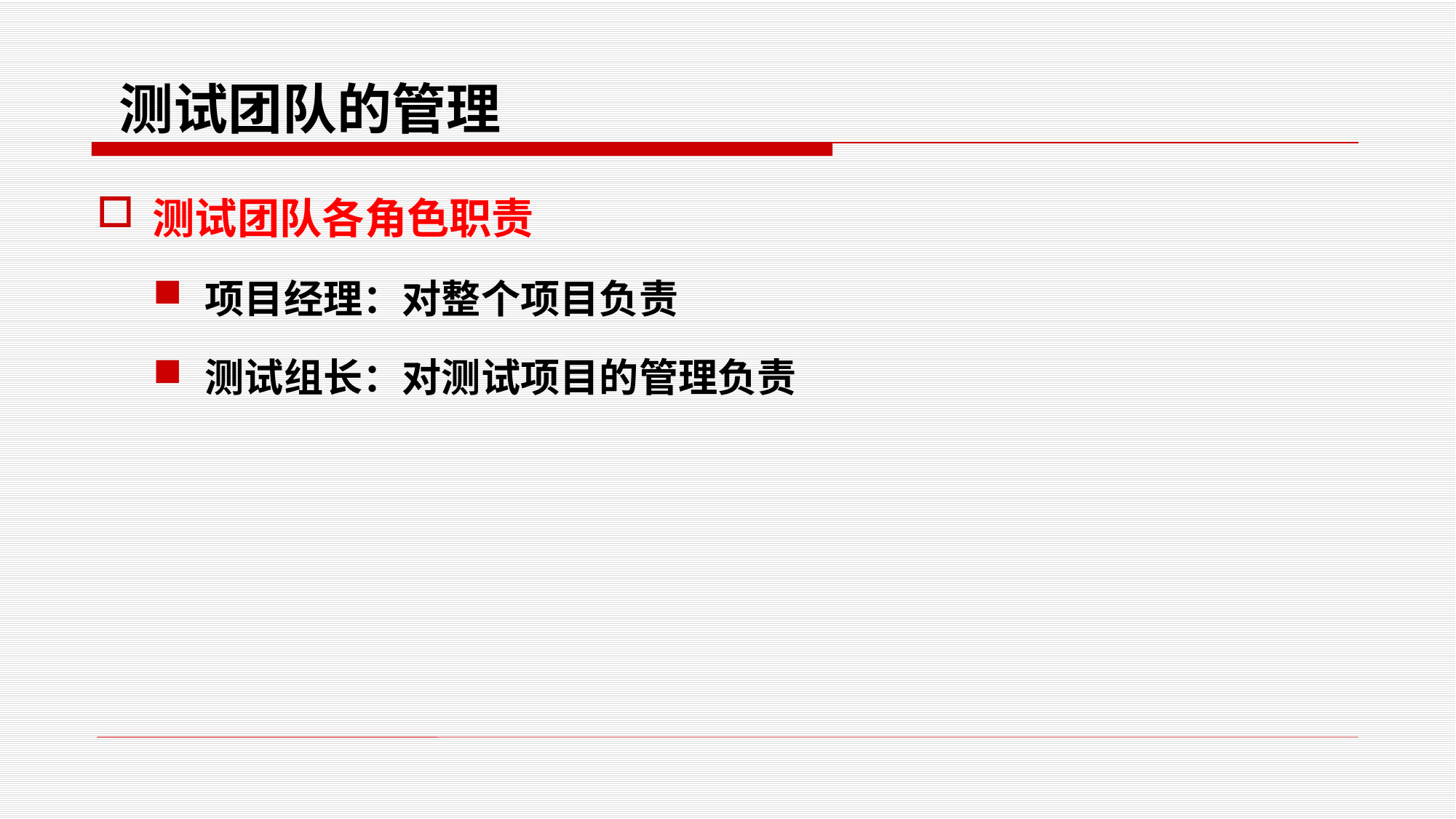

# 测试团队的管理
测试团队各角色职责
项目经理：对整个项目负责
测试组长：对测试项目的管理负责